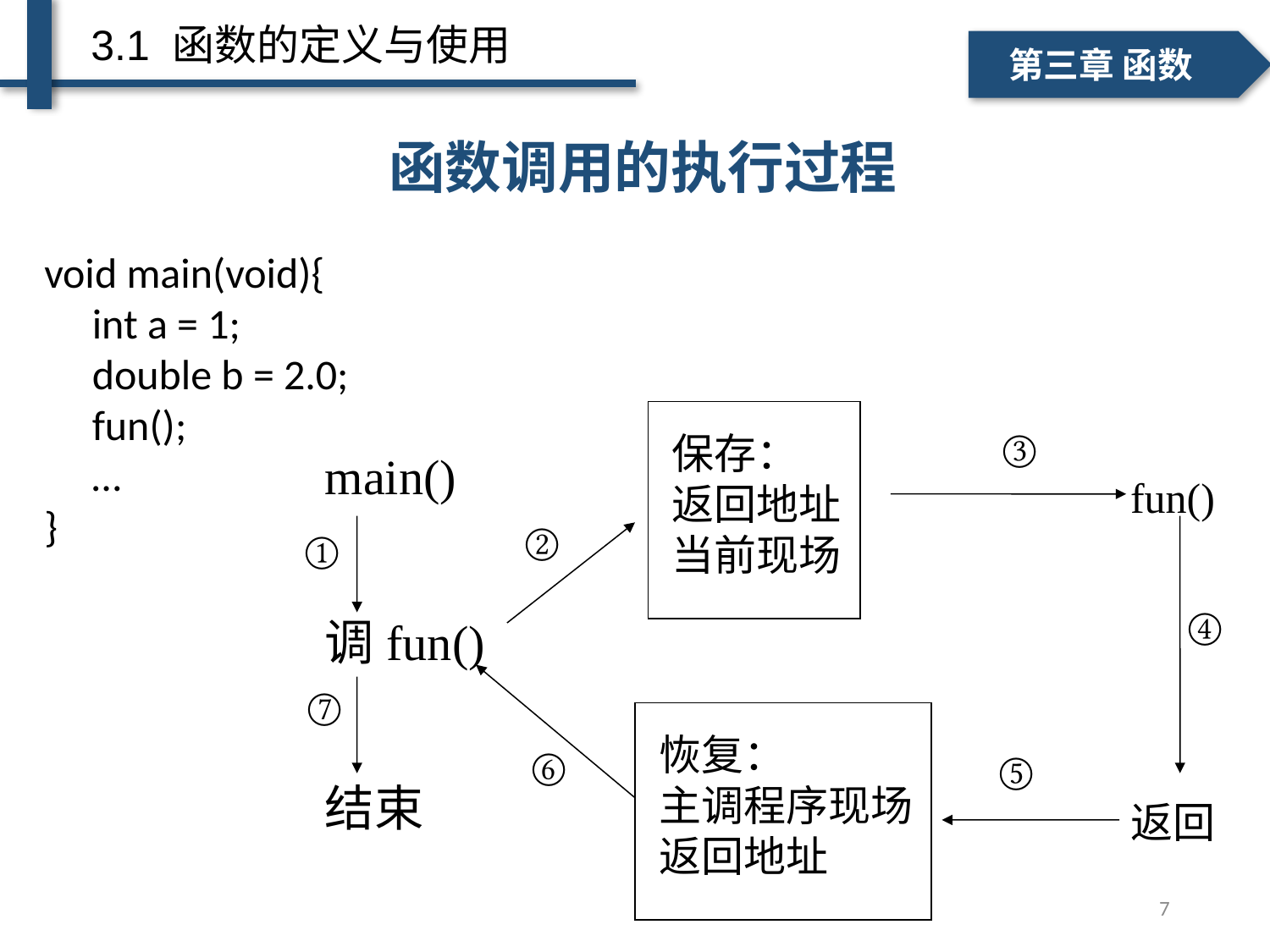

3.1 函数的定义与使用
一、个人简介
二、学术成绩

第三章 函数

函数调用的执行过程
void main(void){
     int a = 1;
     double b = 2.0;
     fun();
     …
}

保存：
返回地址
当前现场
main()

调fun()

结束
③
fun()

返回

②

①

④

⑦

恢复：
主调程序现场
返回地址
⑥
⑤

7